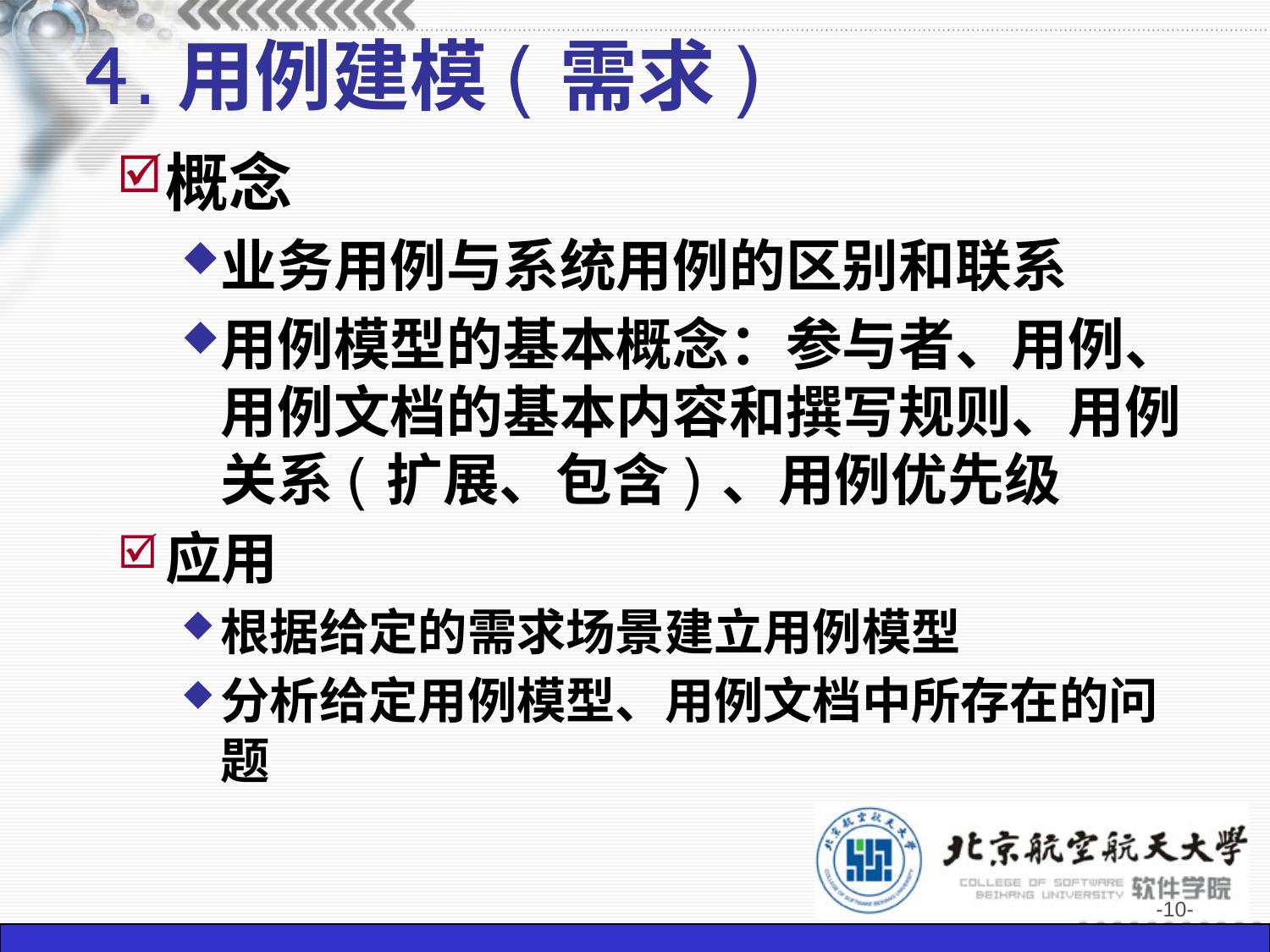

# 4.用例建模(需求)
概念
业务用例与系统用例的区别和联系
用例模型的基本概念：参与者、用例、用例文档的基本内容和撰写规则、用例关系(扩展、包含)、用例优先级
应用
根据给定的需求场景建立用例模型
分析给定用例模型、用例文档中所存在的问题
-10-